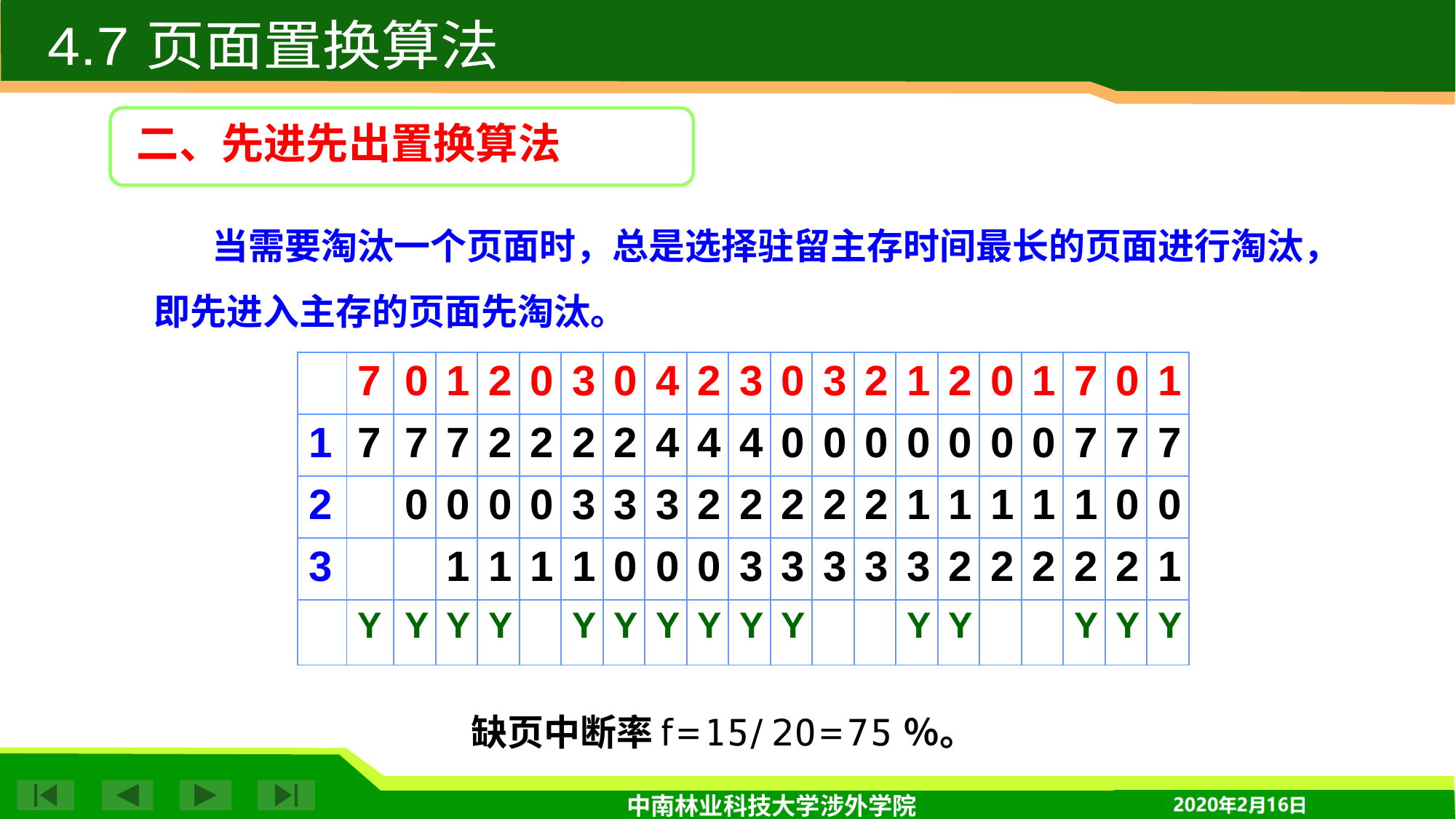

4.7 页面置换算法

二、先进先出置换算法
      当需要淘汰一个页面时，总是选择驻留主存时间最长的页面进行淘汰，即先进入主存的页面先淘汰。
|  | 7 | 0 | 1 | 2 | 0 | 3 | 0 | 4 | 2 | 3 | 0 | 3 | 2 | 1 | 2 | 0 | 1 | 7 | 0 | 1 |
| --- | --- | --- | --- | --- | --- | --- | --- | --- | --- | --- | --- | --- | --- | --- | --- | --- | --- | --- | --- | --- |
| 1 | 7 | 7 | 7 | 2 | 2 | 2 | 2 | 4 | 4 | 4 | 0 | 0 | 0 | 0 | 0 | 0 | 0 | 7 | 7 | 7 |
| 2 |  | 0 | 0 | 0 | 0 | 3 | 3 | 3 | 2 | 2 | 2 | 2 | 2 | 1 | 1 | 1 | 1 | 1 | 0 | 0 |
| 3 |  |  | 1 | 1 | 1 | 1 | 0 | 0 | 0 | 3 | 3 | 3 | 3 | 3 | 2 | 2 | 2 | 2 | 2 | 1 |
|  | Y | Y | Y | Y |  | Y | Y | Y | Y | Y | Y |  |  | Y | Y |  |  | Y | Y | Y |
缺页中断率f=15/20=75％。